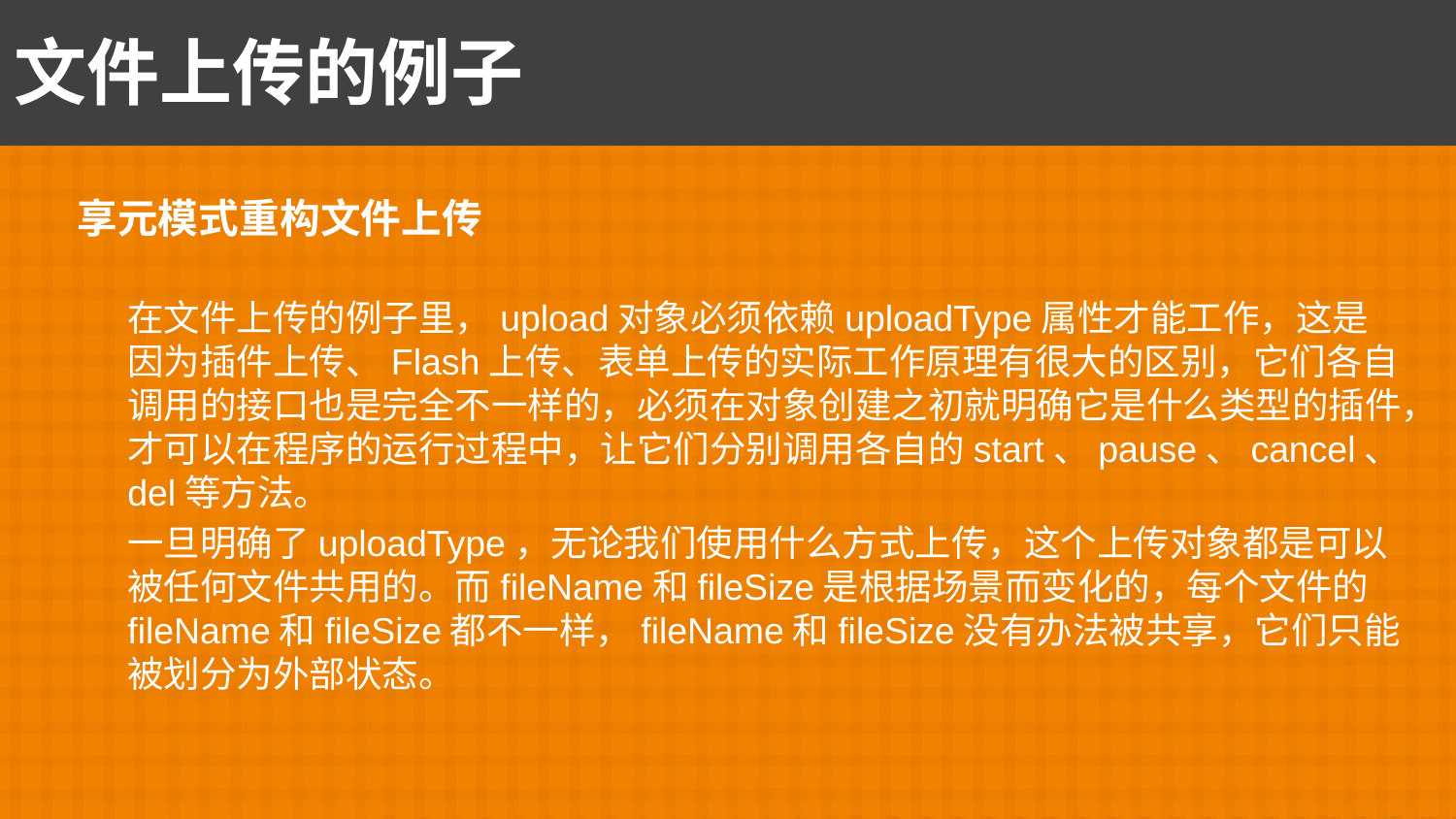

# 文件上传的例子
享元模式重构文件上传
在文件上传的例子里，upload对象必须依赖uploadType属性才能工作，这是因为插件上传、Flash上传、表单上传的实际工作原理有很大的区别，它们各自调用的接口也是完全不一样的，必须在对象创建之初就明确它是什么类型的插件，才可以在程序的运行过程中，让它们分别调用各自的start、pause、cancel、del等方法。
一旦明确了uploadType，无论我们使用什么方式上传，这个上传对象都是可以被任何文件共用的。而fileName和fileSize是根据场景而变化的，每个文件的fileName和fileSize都不一样，fileName和fileSize没有办法被共享，它们只能被划分为外部状态。